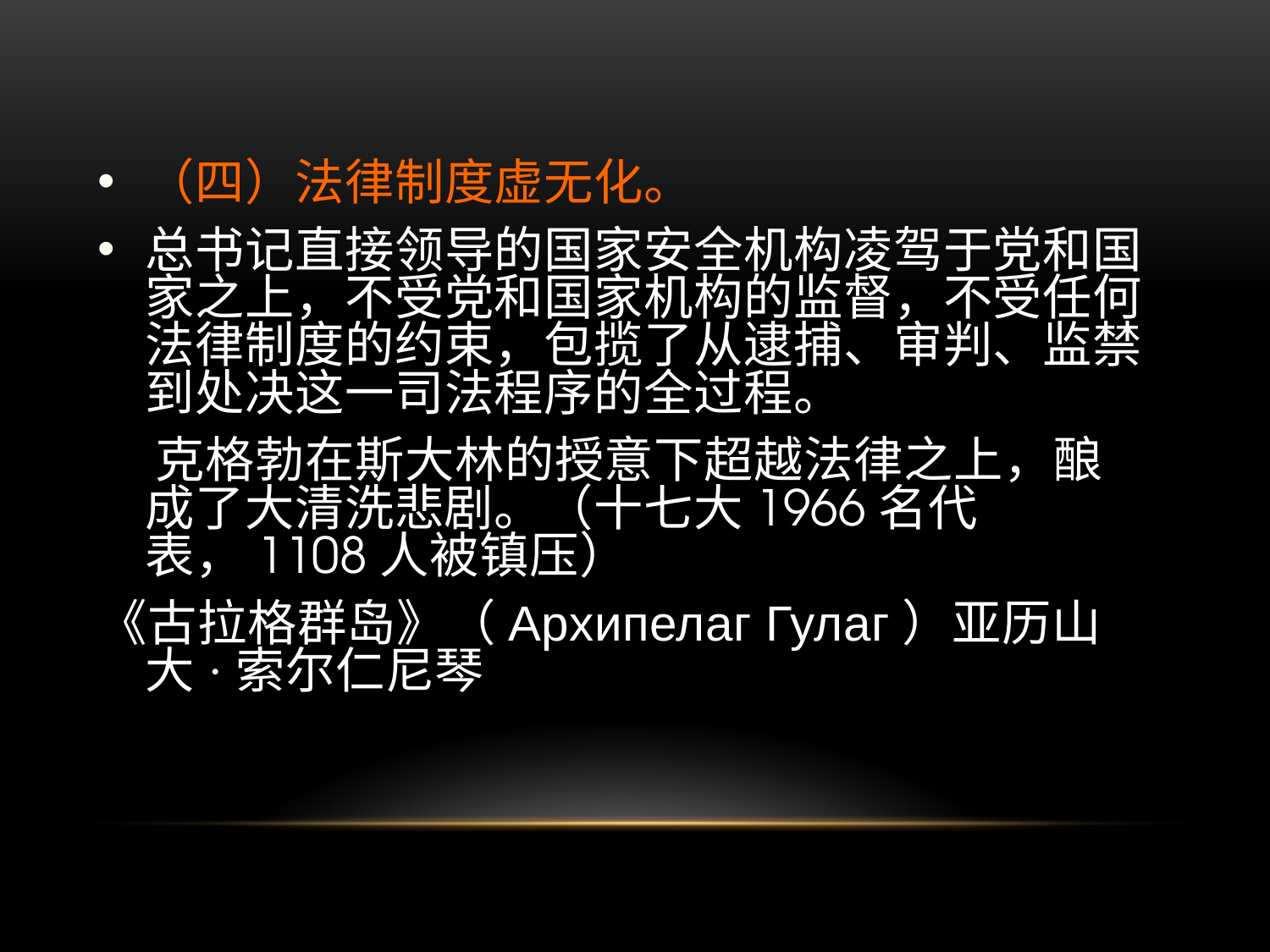

（四）法律制度虚无化。
总书记直接领导的国家安全机构凌驾于党和国家之上，不受党和国家机构的监督，不受任何法律制度的约束，包揽了从逮捕、审判、监禁到处决这一司法程序的全过程。
    克格勃在斯大林的授意下超越法律之上，酿成了大清洗悲剧。（十七大1966名代表，1108人被镇压）
《古拉格群岛》（Архипелаг Гулаг）亚历山大·索尔仁尼琴